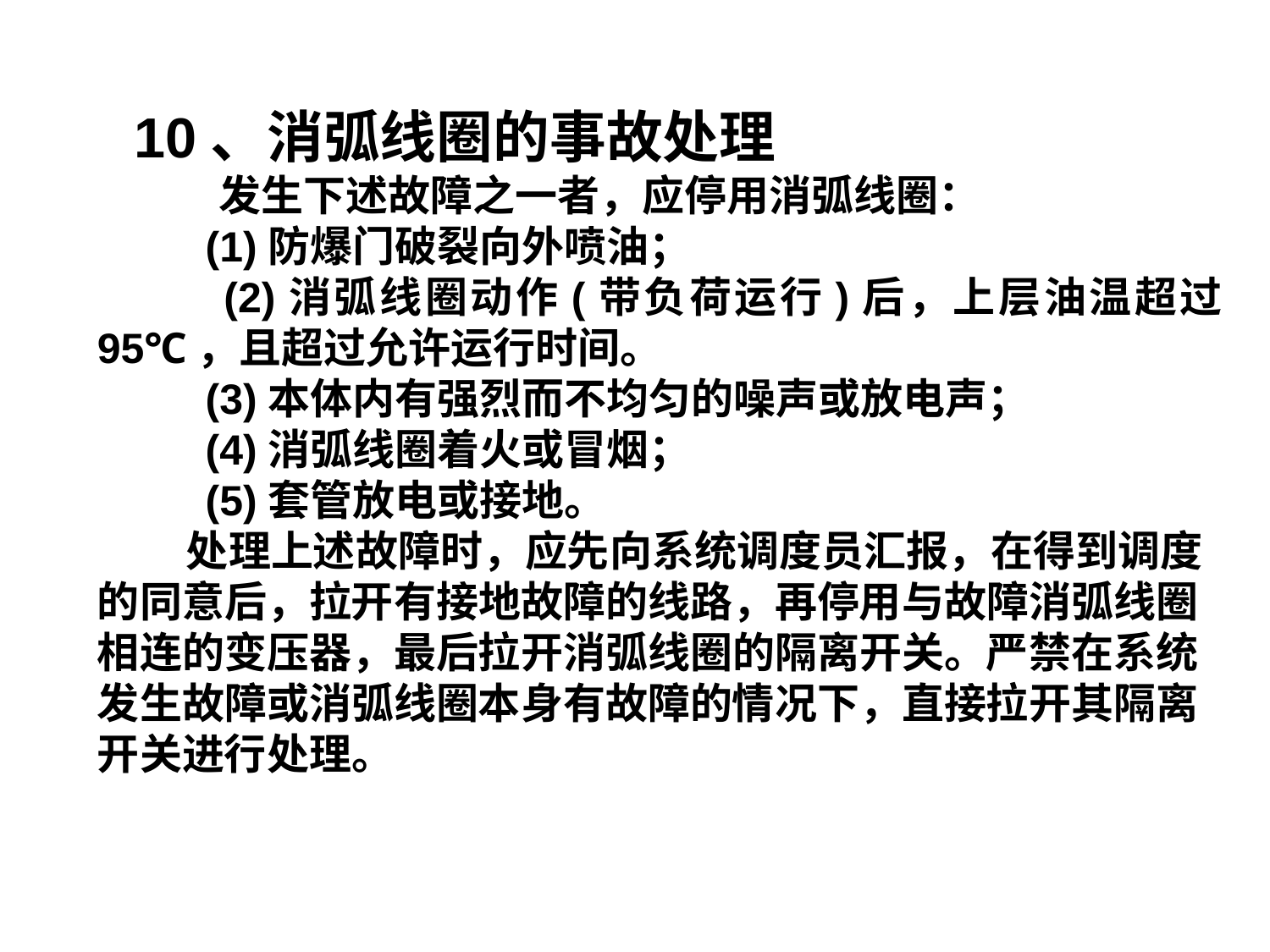

10、消弧线圈的事故处理
　　发生下述故障之一者，应停用消弧线圈：
      (1)防爆门破裂向外喷油；
      (2)消弧线圈动作(带负荷运行)后，上层油温超过95℃，且超过允许运行时间。
      (3)本体内有强烈而不均匀的噪声或放电声；
      (4)消弧线圈着火或冒烟；
      (5)套管放电或接地。
　 处理上述故障时，应先向系统调度员汇报，在得到调度的同意后，拉开有接地故障的线路，再停用与故障消弧线圈相连的变压器，最后拉开消弧线圈的隔离开关。严禁在系统发生故障或消弧线圈本身有故障的情况下，直接拉开其隔离开关进行处理。